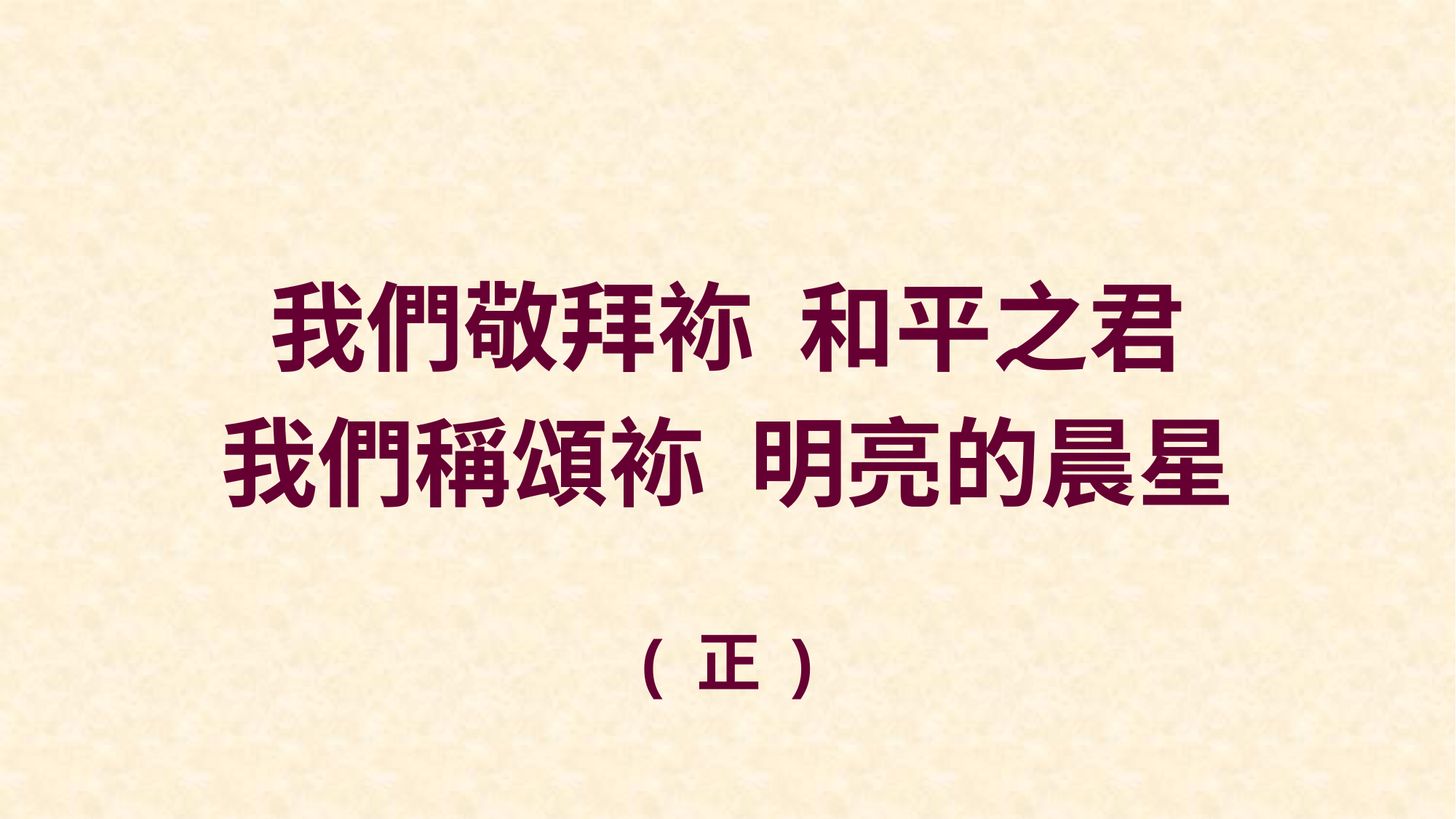

我們敬拜袮  和平之君
我們稱頌袮  明亮的晨星
( 正 )